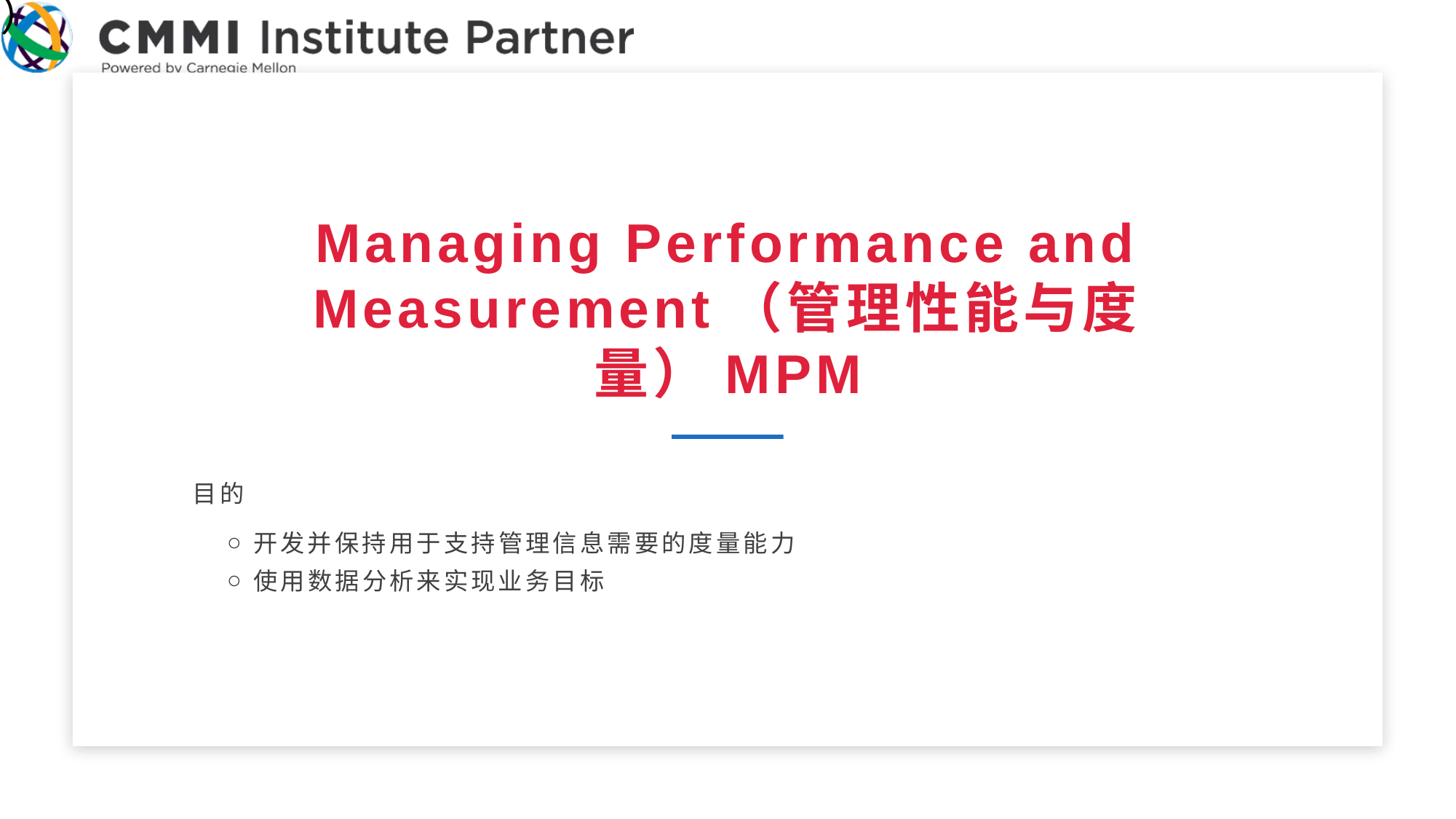

）

Managing Performance and Measurement（管理性能与度量）MPM

目的
开发并保持用于支持管理信息需要的度量能力
使用数据分析来实现业务目标